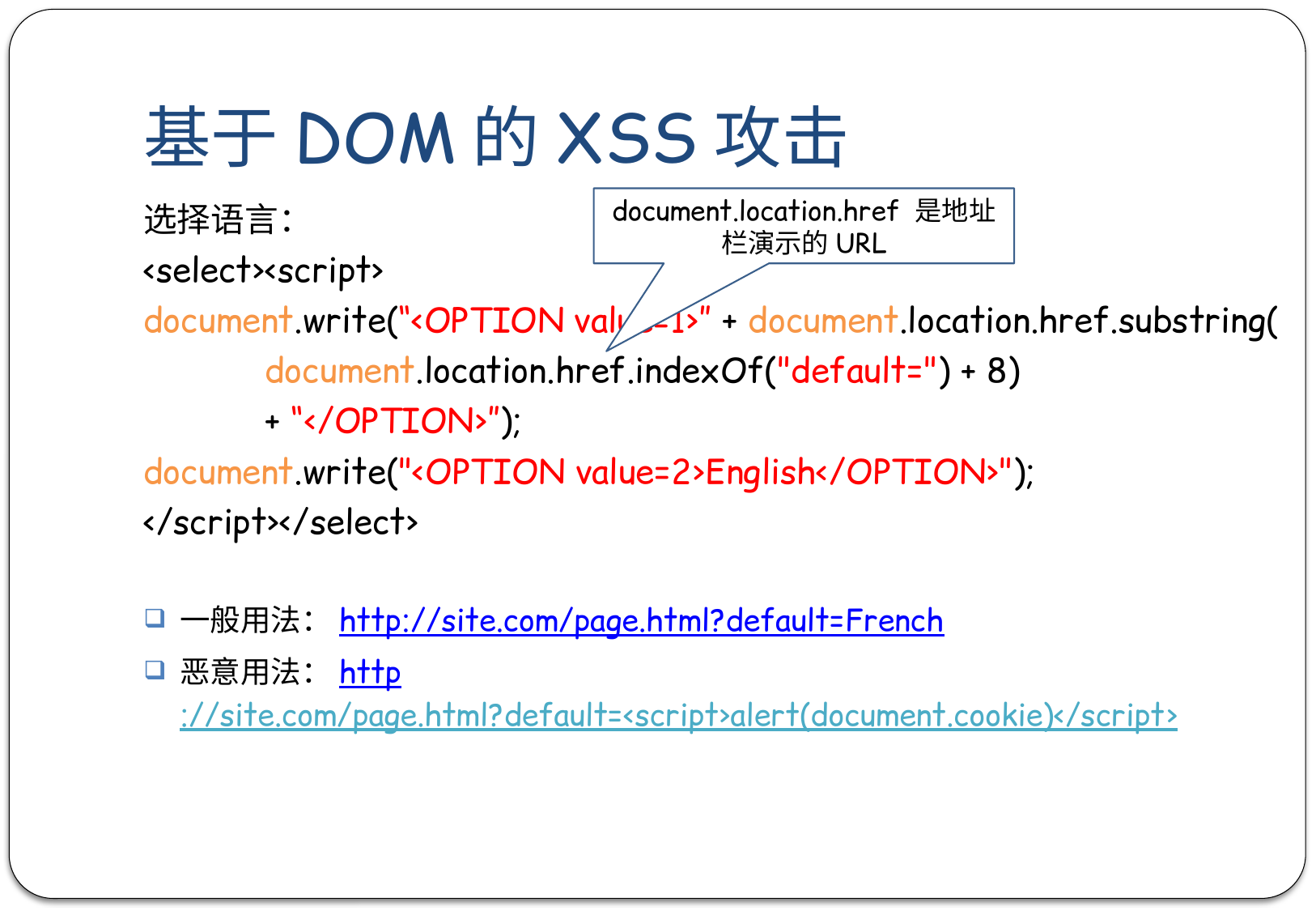

# 基于DOM的XSS攻击
document.location.href 是地址栏演示的URL
选择语言：
<select><script>
document.write(“<OPTION value=1>” + document.location.href.substring(
	document.location.href.indexOf("default=") + 8)
	+ “</OPTION>”);
document.write("<OPTION value=2>English</OPTION>");
</script></select>

一般用法：http://site.com/page.html?default=French
恶意用法：http://site.com/page.html?default=<script>alert(document.cookie)</script>